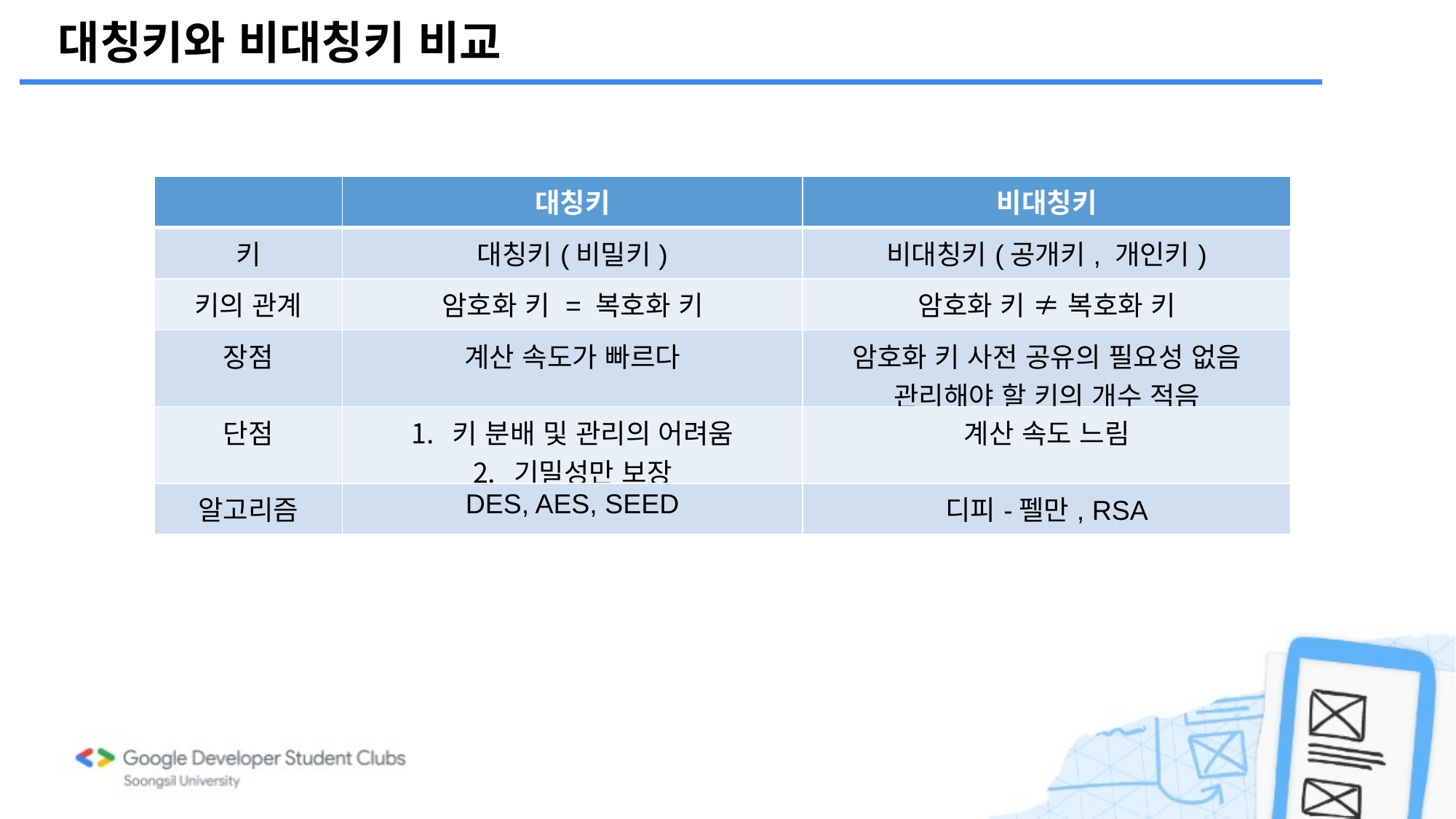

대칭키와 비대칭키 비교

|  | 대칭키 | 비대칭키 |
| --- | --- | --- |
| 키 | 대칭키(비밀키) | 비대칭키(공개키, 개인키) |
| 키의 관계 | 암호화 키 = 복호화 키 | 암호화 키 ≠ 복호화 키 |
| 장점 | 계산 속도가 빠르다 | 암호화 키 사전 공유의 필요성 없음 관리해야 할 키의 개수 적음 |
| 단점 | 키 분배 및 관리의 어려움 기밀성만 보장 | 계산 속도 느림 |
| 알고리즘 | DES, AES, SEED | 디피-펠만, RSA |